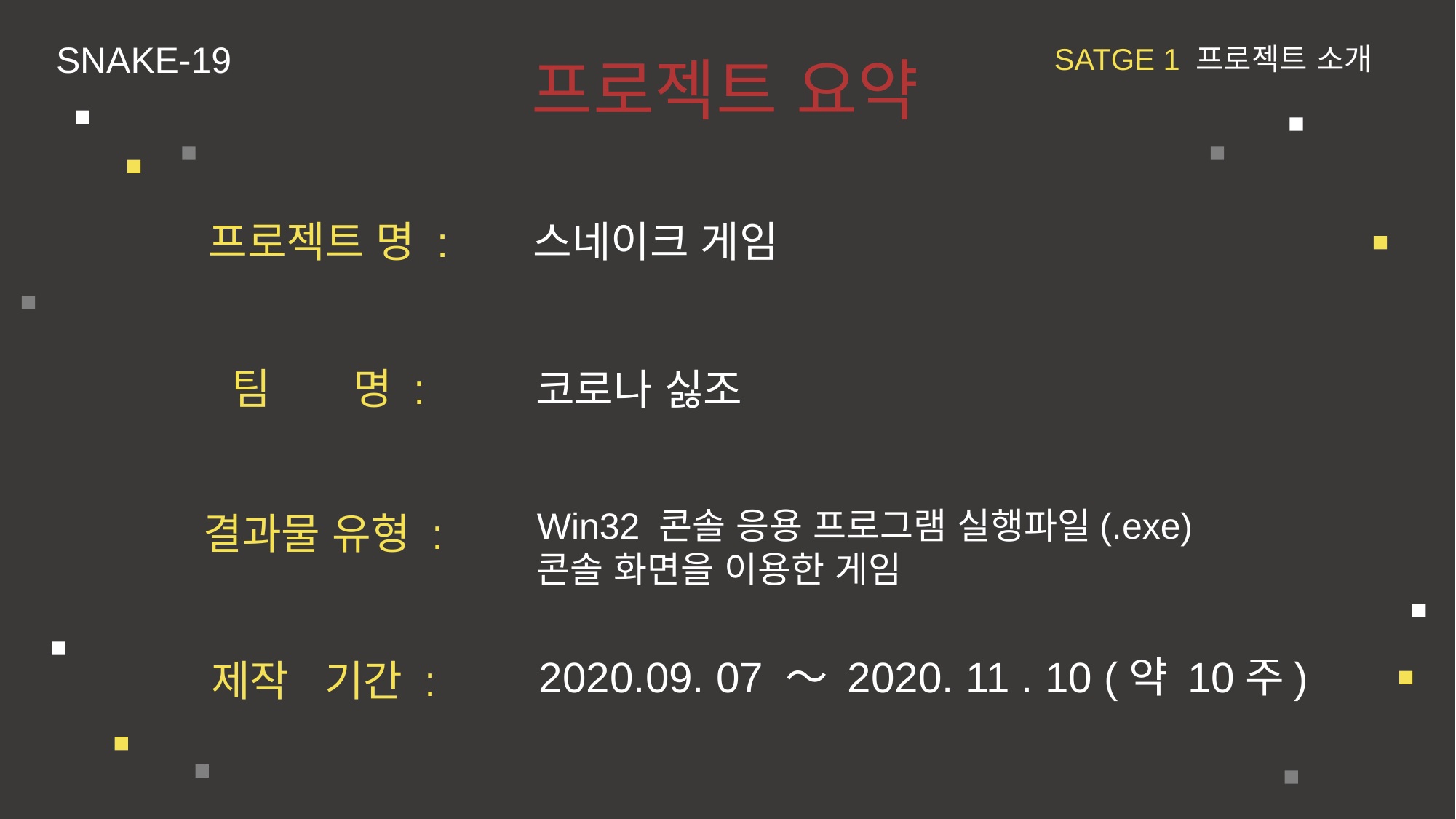

SNAKE-19
SATGE 1 프로젝트 소개
프로젝트 요약

프로젝트 명 :
스네이크 게임

팀       명 :
코로나 싫조
Win32 콘솔 응용 프로그램 실행파일(.exe)
콘솔 화면을 이용한 게임
결과물 유형 :

2020.09. 07 ～ 2020. 11 . 10 (약 10주)
제작   기간 :